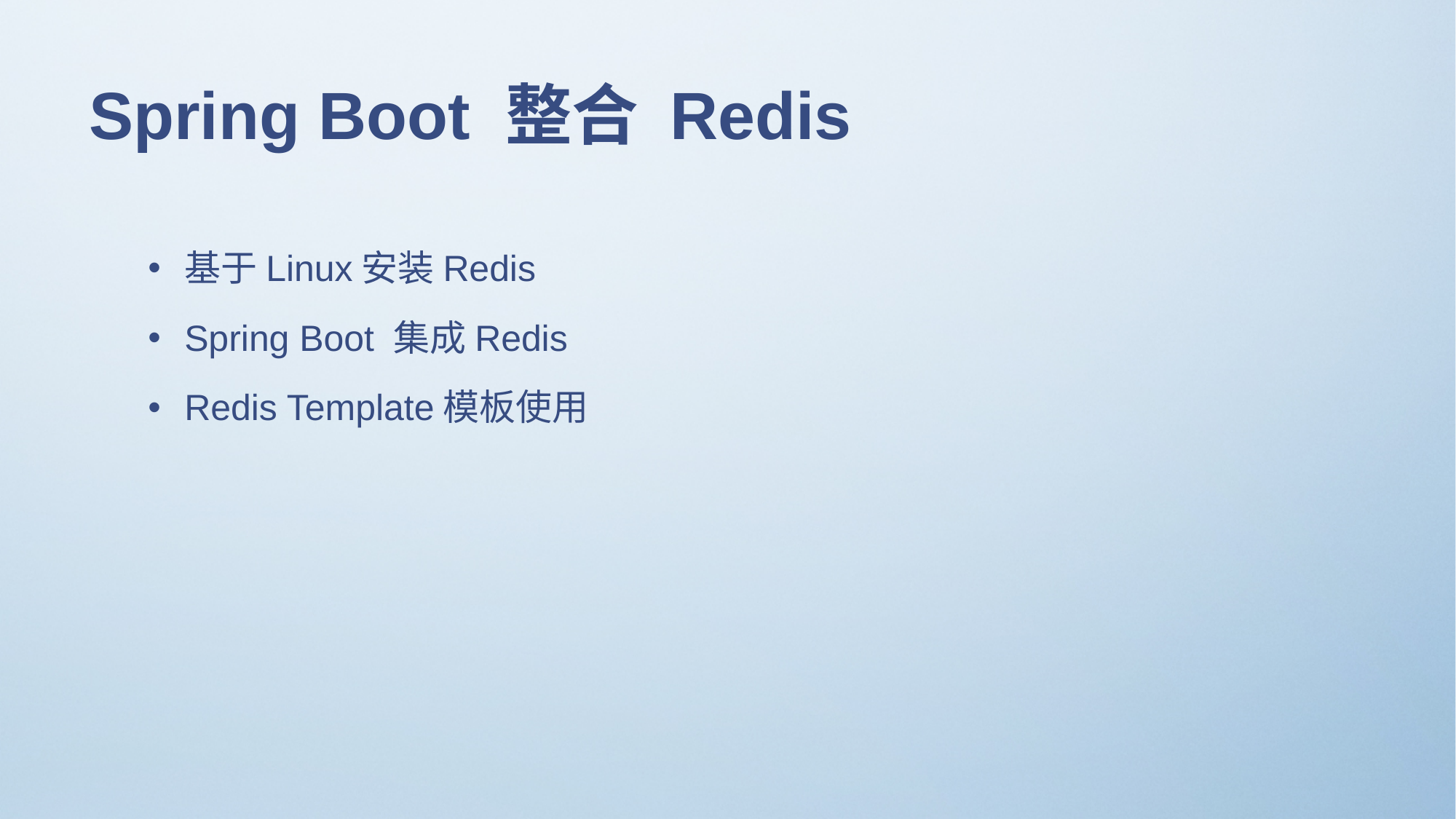

# Spring Boot 整合 Redis

基于Linux安装Redis
Spring Boot 集成Redis
Redis Template模板使用